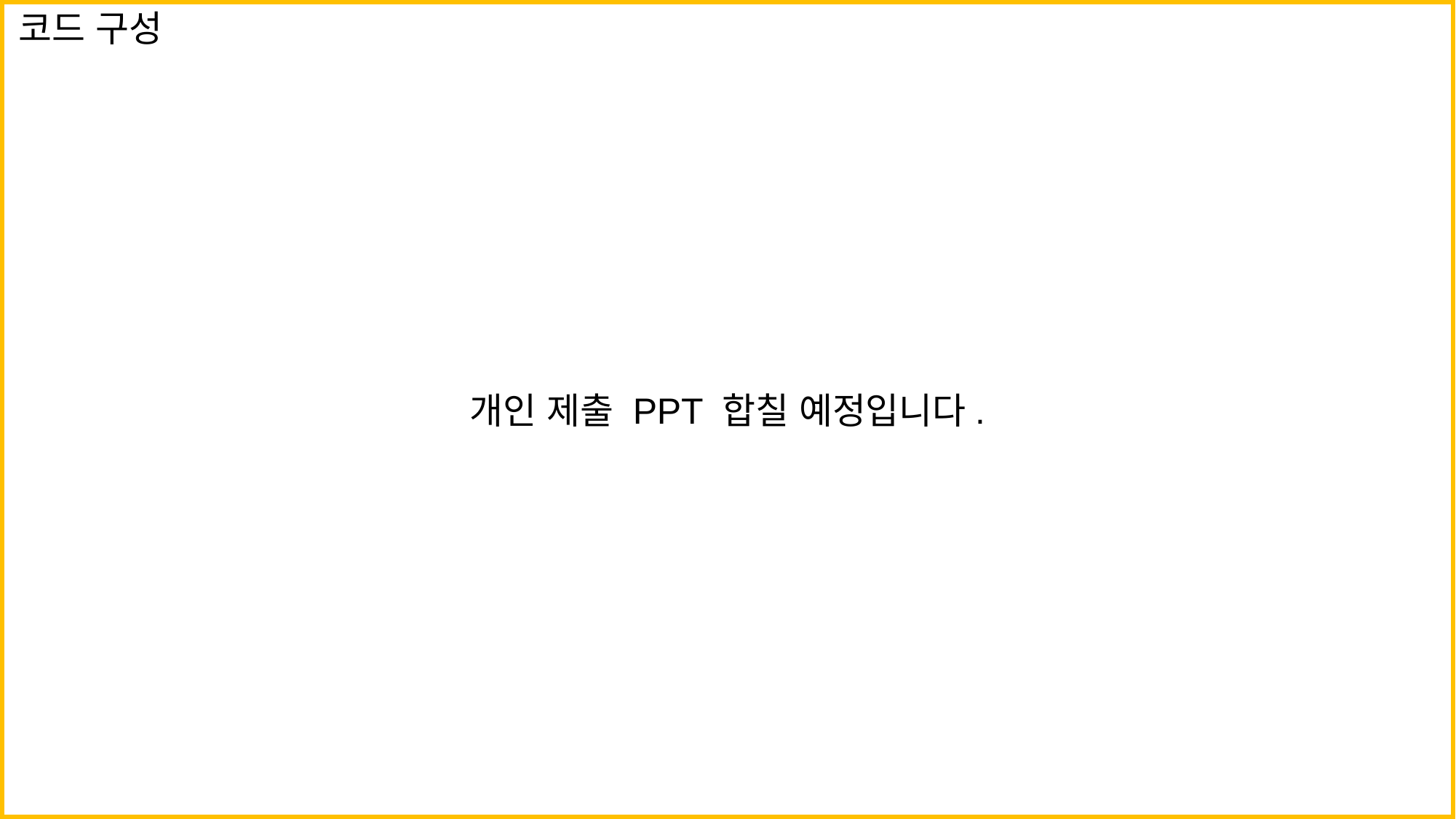

코드 구성
개인 제출 PPT 합칠 예정입니다.